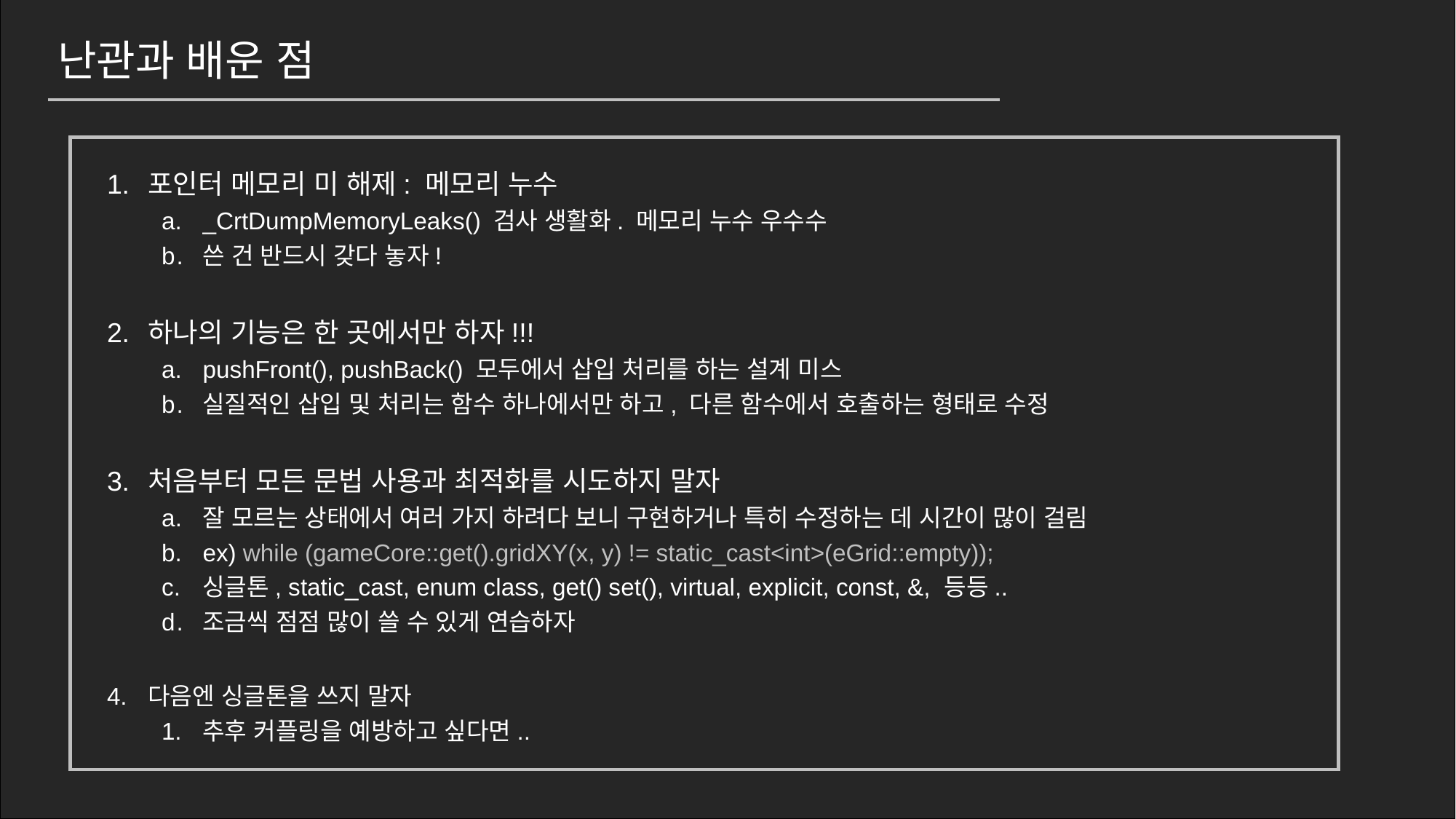

난관과 배운 점

포인터 메모리 미 해제: 메모리 누수
_CrtDumpMemoryLeaks() 검사 생활화. 메모리 누수 우수수
쓴 건 반드시 갖다 놓자!

하나의 기능은 한 곳에서만 하자!!!
pushFront(), pushBack() 모두에서 삽입 처리를 하는 설계 미스
실질적인 삽입 및 처리는 함수 하나에서만 하고, 다른 함수에서 호출하는 형태로 수정

처음부터 모든 문법 사용과 최적화를 시도하지 말자
잘 모르는 상태에서 여러 가지 하려다 보니 구현하거나 특히 수정하는 데 시간이 많이 걸림
ex) while (gameCore::get().gridXY(x, y) != static_cast<int>(eGrid::empty));
싱글톤, static_cast, enum class, get() set(), virtual, explicit, const, &, 등등..
조금씩 점점 많이 쓸 수 있게 연습하자

다음엔 싱글톤을 쓰지 말자
추후 커플링을 예방하고 싶다면..